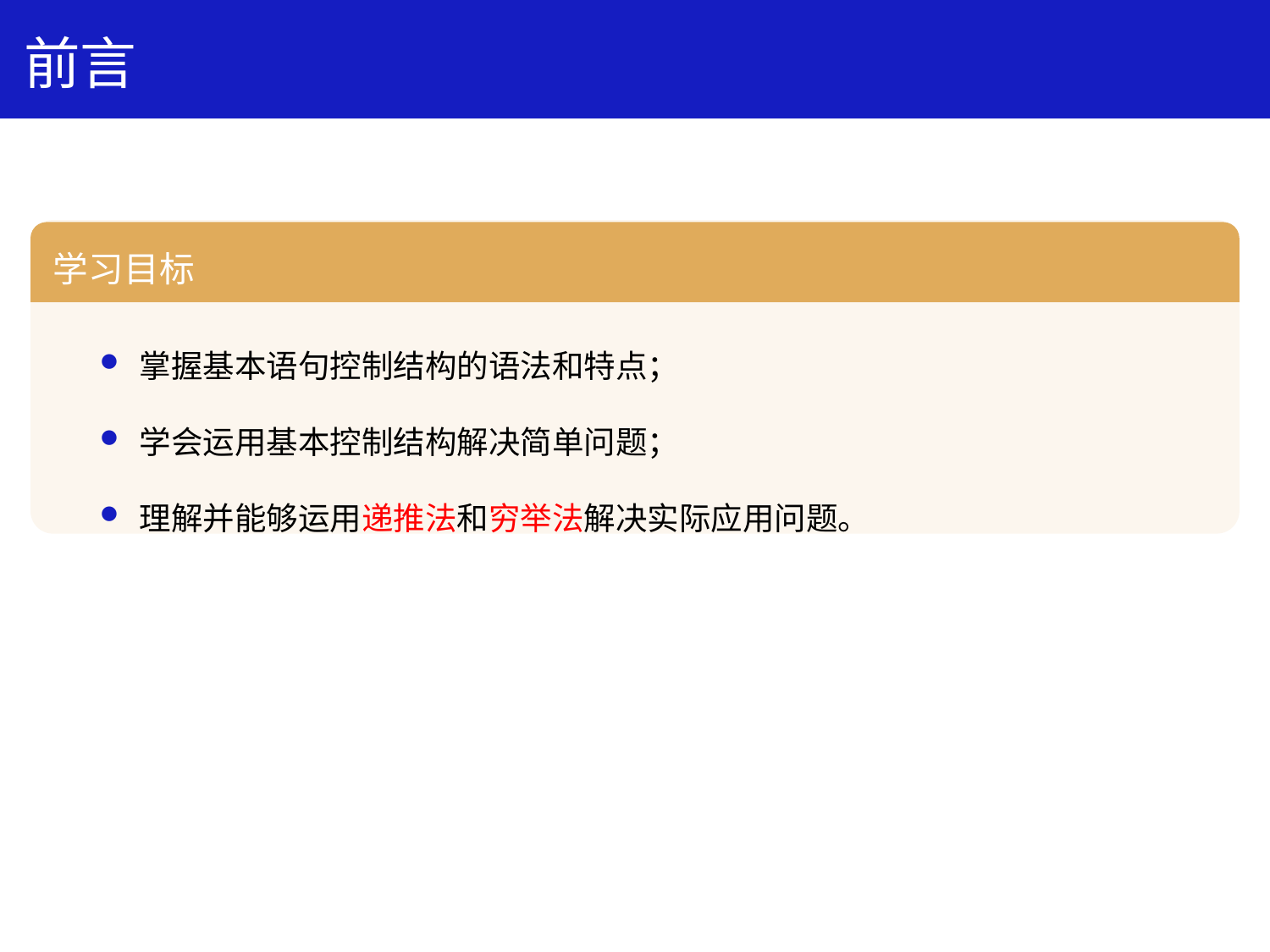

前言

学习目标
掌握基本语句控制结构的语法和特点；
学会运用基本控制结构解决简单问题；
理解并能够运用递推法和穷举法解决实际应用问题。
3